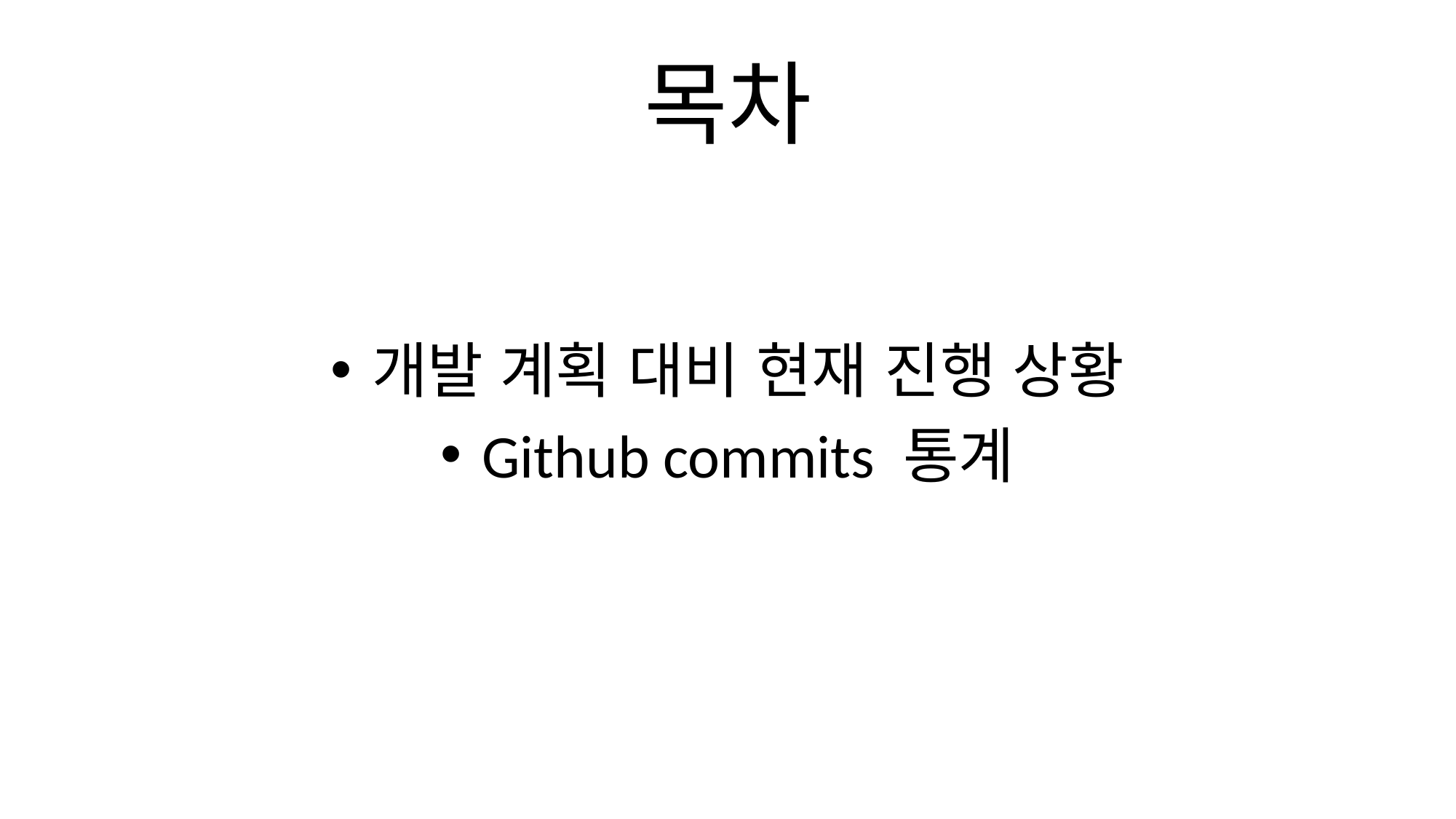

# 목차
개발 계획 대비 현재 진행 상황
Github commits 통계